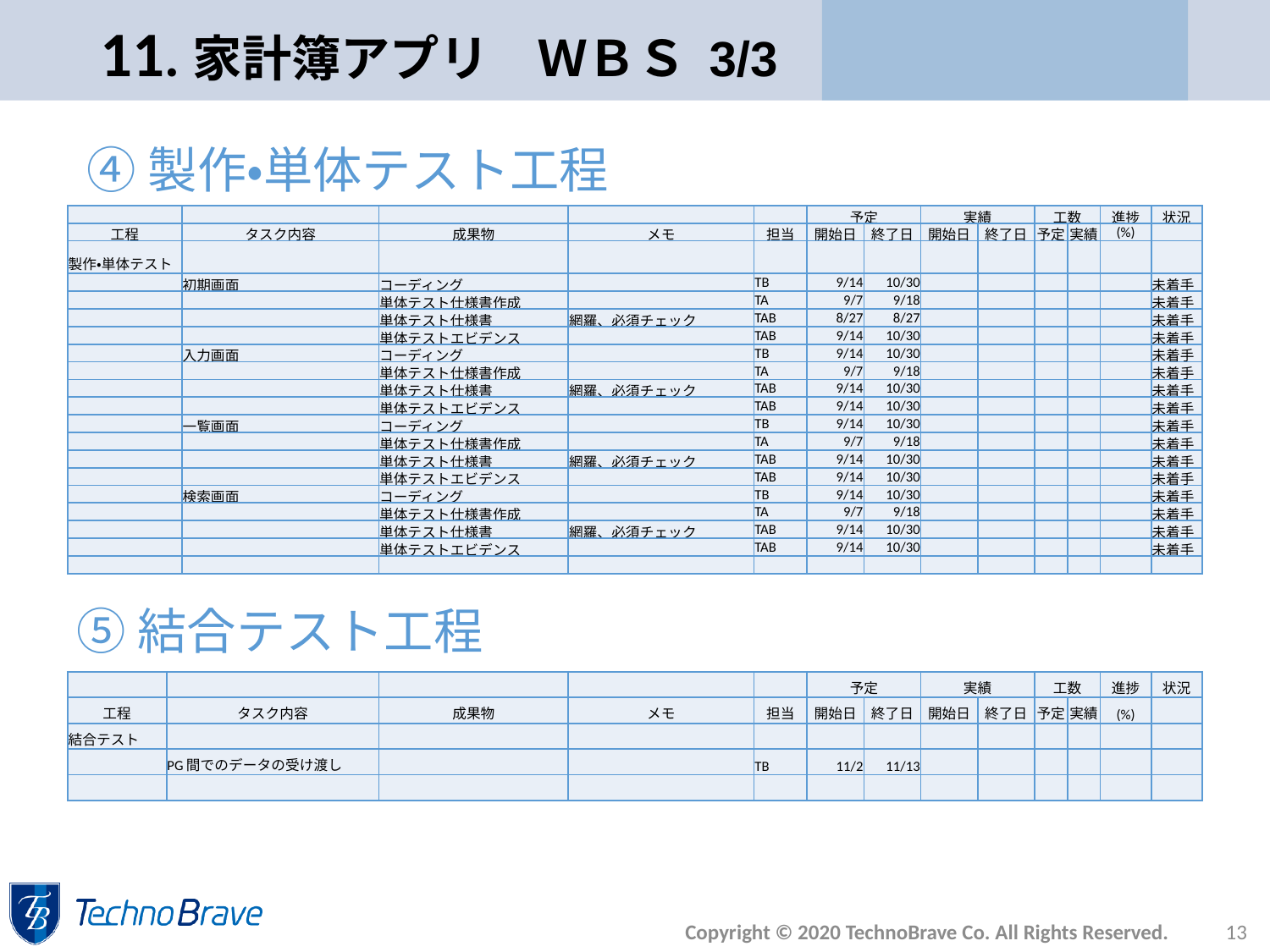

# 11.家計簿アプリ　ＷＢＳ 3/3
④製作・単体テスト工程
|  |  |  |  |  | 予定 |  | 実績 |  | 工数 |  | 進捗 | 状況 |
| --- | --- | --- | --- | --- | --- | --- | --- | --- | --- | --- | --- | --- |
| 工程 | タスク内容 | 成果物 | メモ | 担当 | 開始日 | 終了日 | 開始日 | 終了日 | 予定 | 実績 | (%) |  |
| 製作・単体テスト |  |  |  |  |  |  |  |  |  |  |  |  |
|  | 初期画面 | コーディング |  | TB | 9/14 | 10/30 |  |  |  |  |  | 未着手 |
|  |  | 単体テスト仕様書作成 |  | TA | 9/7 | 9/18 |  |  |  |  |  | 未着手 |
|  |  | 単体テスト仕様書 | 網羅、必須チェック | TAB | 8/27 | 8/27 |  |  |  |  |  | 未着手 |
|  |  | 単体テストエビデンス |  | TAB | 9/14 | 10/30 |  |  |  |  |  | 未着手 |
|  | 入力画面 | コーディング |  | TB | 9/14 | 10/30 |  |  |  |  |  | 未着手 |
|  |  | 単体テスト仕様書作成 |  | TA | 9/7 | 9/18 |  |  |  |  |  | 未着手 |
|  |  | 単体テスト仕様書 | 網羅、必須チェック | TAB | 9/14 | 10/30 |  |  |  |  |  | 未着手 |
|  |  | 単体テストエビデンス |  | TAB | 9/14 | 10/30 |  |  |  |  |  | 未着手 |
|  | 一覧画面 | コーディング |  | TB | 9/14 | 10/30 |  |  |  |  |  | 未着手 |
|  |  | 単体テスト仕様書作成 |  | TA | 9/7 | 9/18 |  |  |  |  |  | 未着手 |
|  |  | 単体テスト仕様書 | 網羅、必須チェック | TAB | 9/14 | 10/30 |  |  |  |  |  | 未着手 |
|  |  | 単体テストエビデンス |  | TAB | 9/14 | 10/30 |  |  |  |  |  | 未着手 |
|  | 検索画面 | コーディング |  | TB | 9/14 | 10/30 |  |  |  |  |  | 未着手 |
|  |  | 単体テスト仕様書作成 |  | TA | 9/7 | 9/18 |  |  |  |  |  | 未着手 |
|  |  | 単体テスト仕様書 | 網羅、必須チェック | TAB | 9/14 | 10/30 |  |  |  |  |  | 未着手 |
|  |  | 単体テストエビデンス |  | TAB | 9/14 | 10/30 |  |  |  |  |  | 未着手 |
|  |  |  |  |  |  |  |  |  |  |  |  |  |
⑤結合テスト工程
|  |  |  |  |  | 予定 |  | 実績 |  | 工数 |  | 進捗 | 状況 |
| --- | --- | --- | --- | --- | --- | --- | --- | --- | --- | --- | --- | --- |
| 工程 | タスク内容 | 成果物 | メモ | 担当 | 開始日 | 終了日 | 開始日 | 終了日 | 予定 | 実績 | (%) |  |
| 結合テスト |  |  |  |  |  |  |  |  |  |  |  |  |
|  | PG間でのデータの受け渡し |  |  | TB | 11/2 | 11/13 |  |  |  |  |  |  |
|  |  |  |  |  |  |  |  |  |  |  |  |  |
Copyright © 2020 TechnoBrave Co. All Rights Reserved.
13